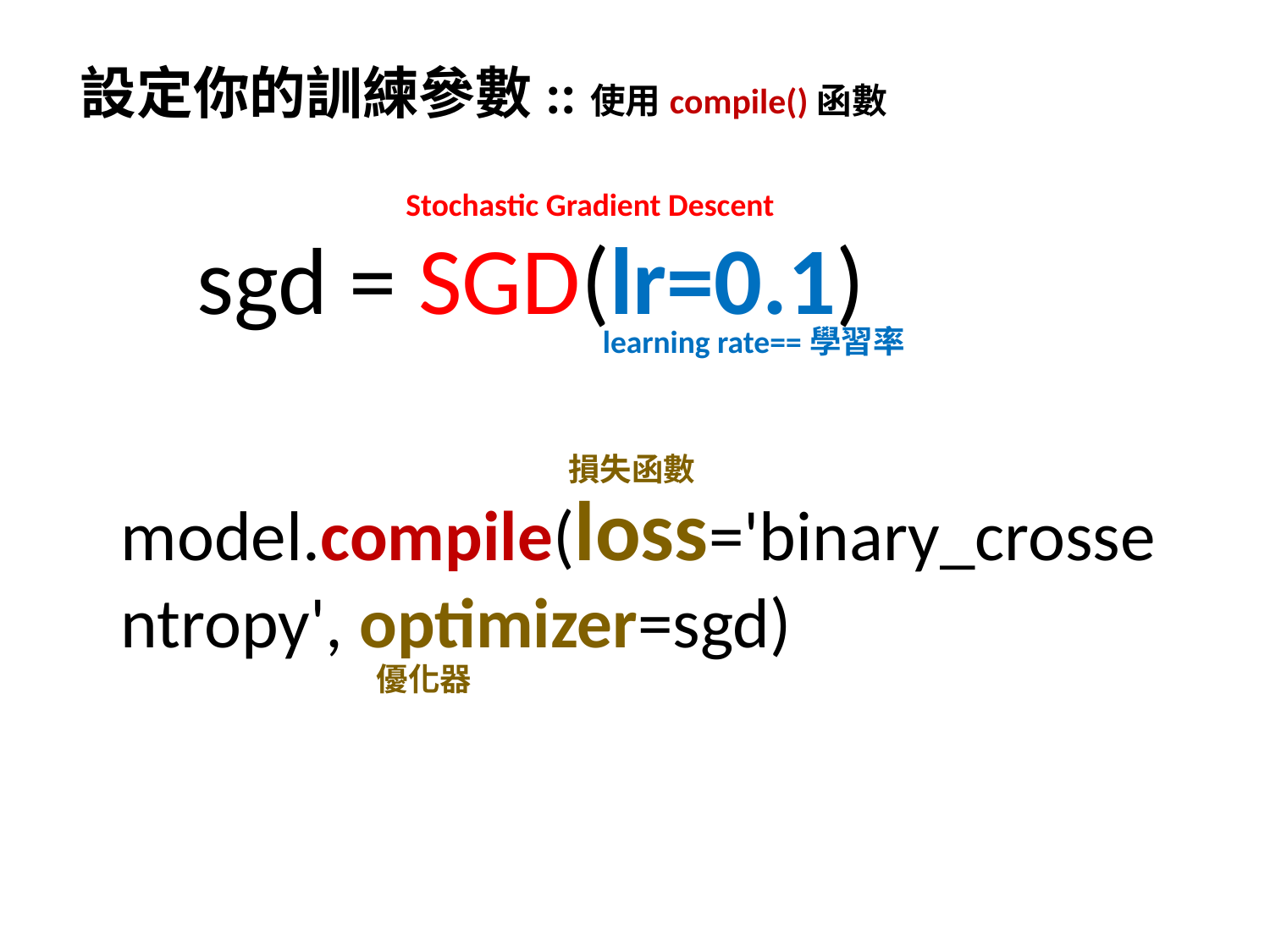

設定你的訓練參數::使用compile()函數
Stochastic Gradient Descent
sgd = SGD(lr=0.1)
learning rate==學習率
損失函數
model.compile(loss='binary_crossentropy', optimizer=sgd)
優化器